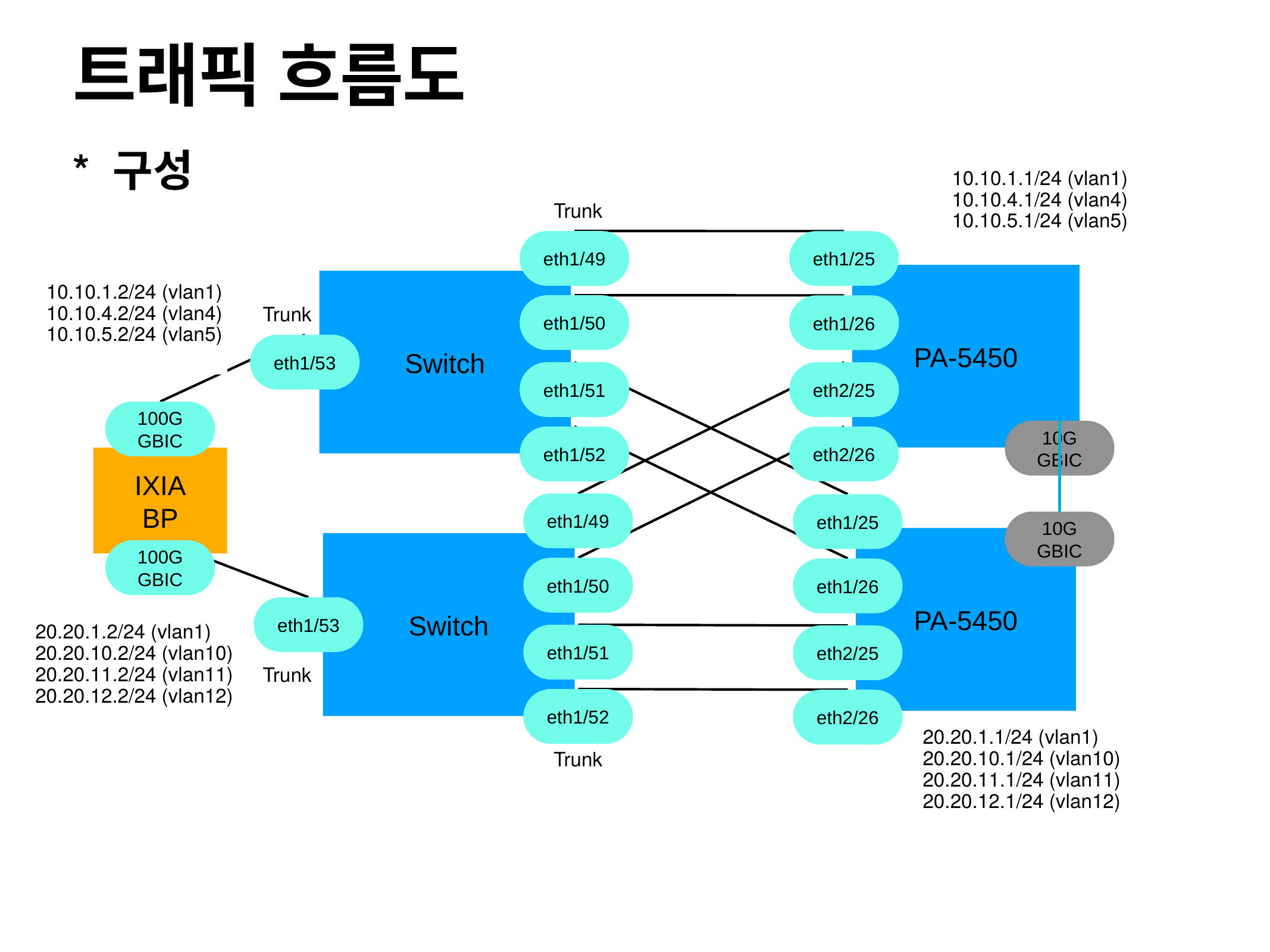

# 트래픽 흐름도
* 구성
10.10.1.1/24 (vlan1)
10.10.4.1/24 (vlan4)
10.10.5.1/24 (vlan5)
Trunk
eth1/49
eth1/25
PA-5450
Switch
10.10.1.2/24 (vlan1)
10.10.4.2/24 (vlan4)
10.10.5.2/24 (vlan5)
eth1/50
eth1/26
Trunk
eth1/53
eth1/51
eth2/25
100G
GBIC
10G
GBIC
eth1/52
eth2/26
IXIA
BP
eth1/49
eth1/25
10G
GBIC
PA-5450
Switch
100G
GBIC
eth1/50
eth1/26
eth1/53
20.20.1.2/24 (vlan1)
20.20.10.2/24 (vlan10)
20.20.11.2/24 (vlan11)
20.20.12.2/24 (vlan12)
eth1/51
eth2/25
Trunk
eth1/52
eth2/26
20.20.1.1/24 (vlan1)
20.20.10.1/24 (vlan10)
20.20.11.1/24 (vlan11)
20.20.12.1/24 (vlan12)
Trunk